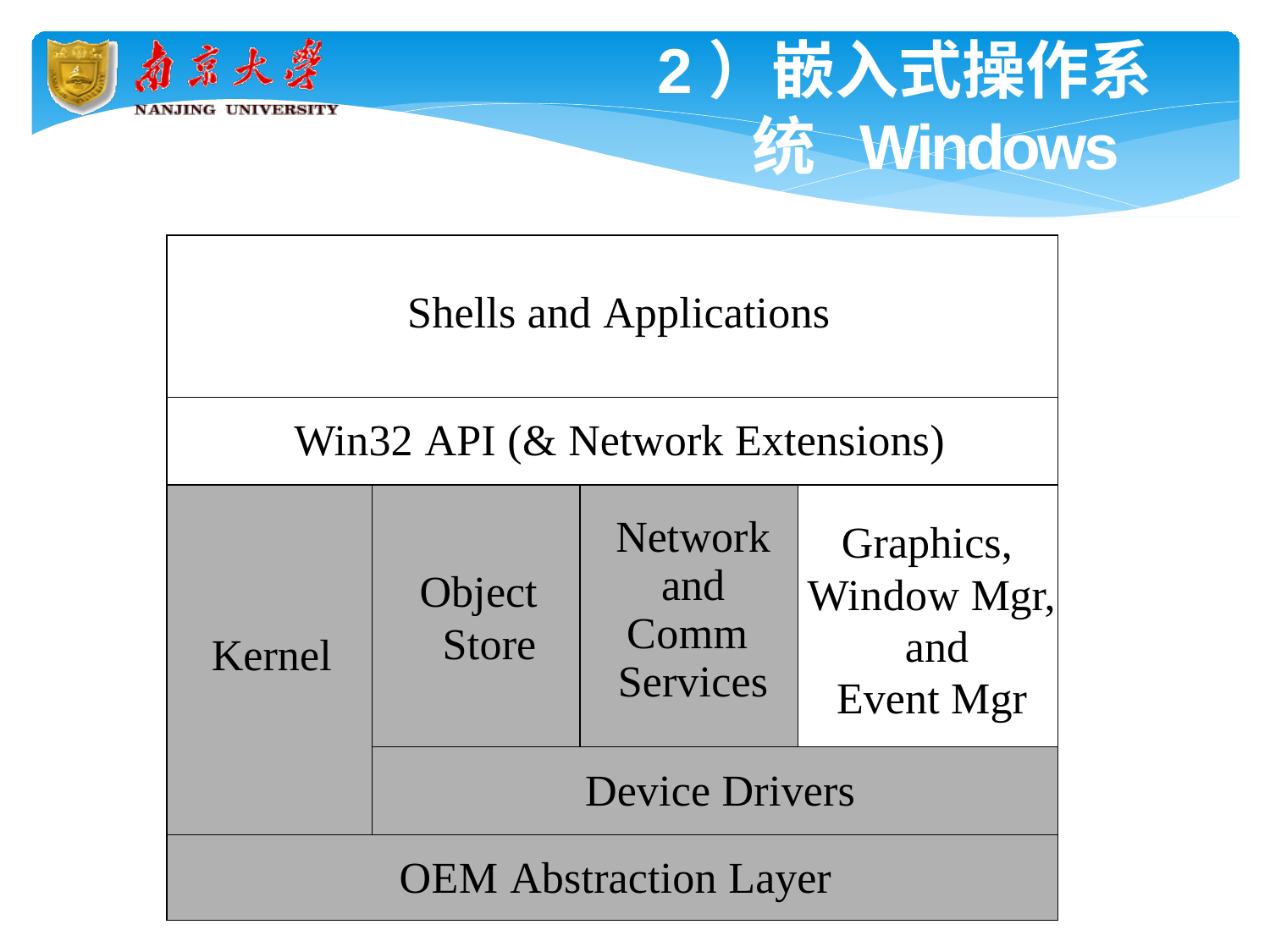

# 2）嵌入式操作系统  Windows CE

| Shells and Applications |  |  |  |
| --- | --- | --- | --- |
| Win32 API (& Network Extensions) |  |  |  |
| Kernel | Object Store | Network and Comm Services | Graphics, Window Mgr, and Event Mgr |
|  | Device Drivers |  |  |
| OEM Abstraction Layer |  |  |  |